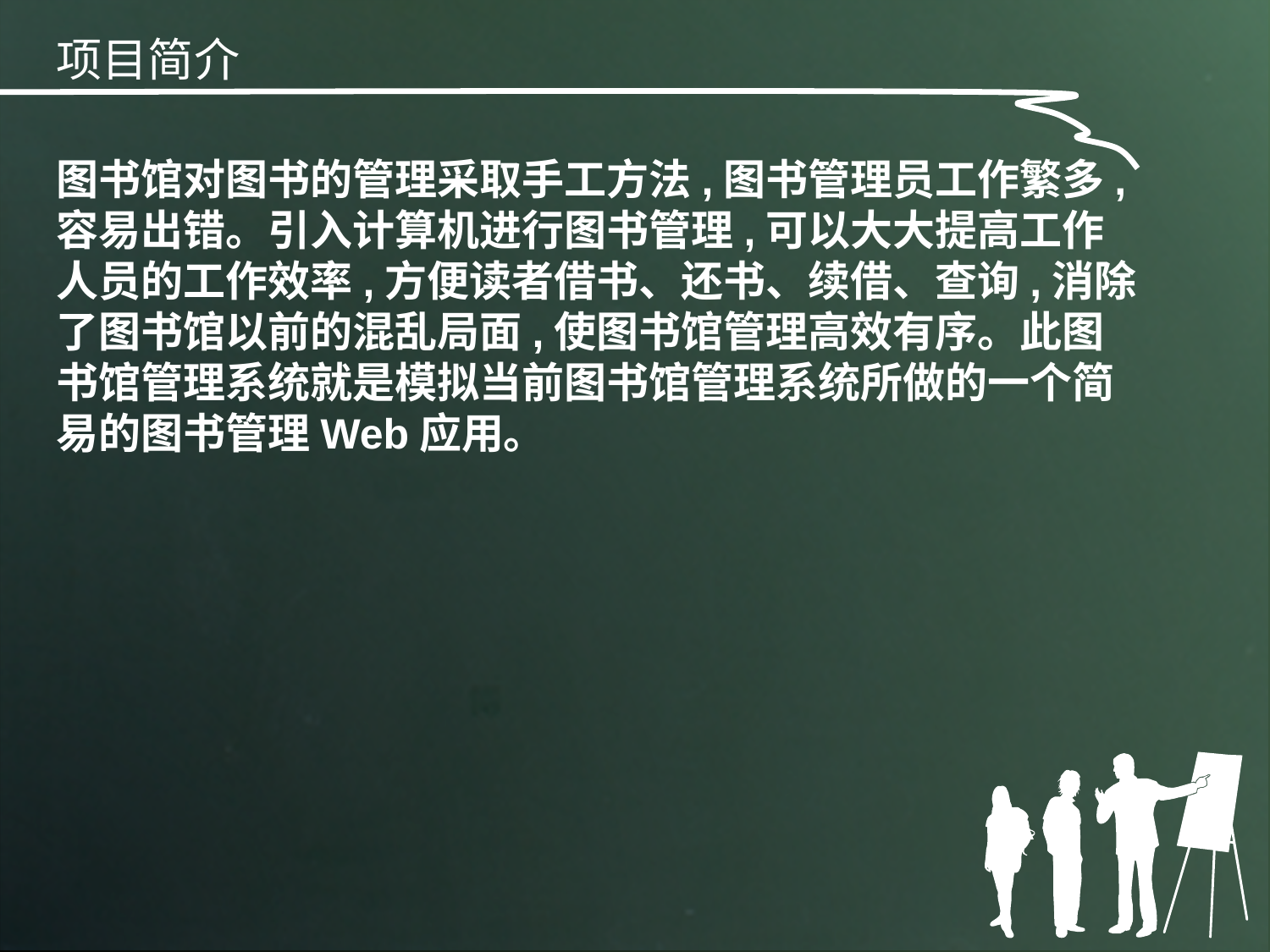

# 项目简介

图书馆对图书的管理采取手工方法,图书管理员工作繁多,容易出错。引入计算机进行图书管理,可以大大提高工作人员的工作效率,方便读者借书、还书、续借、查询,消除了图书馆以前的混乱局面,使图书馆管理高效有序。此图书馆管理系统就是模拟当前图书馆管理系统所做的一个简易的图书管理Web应用。